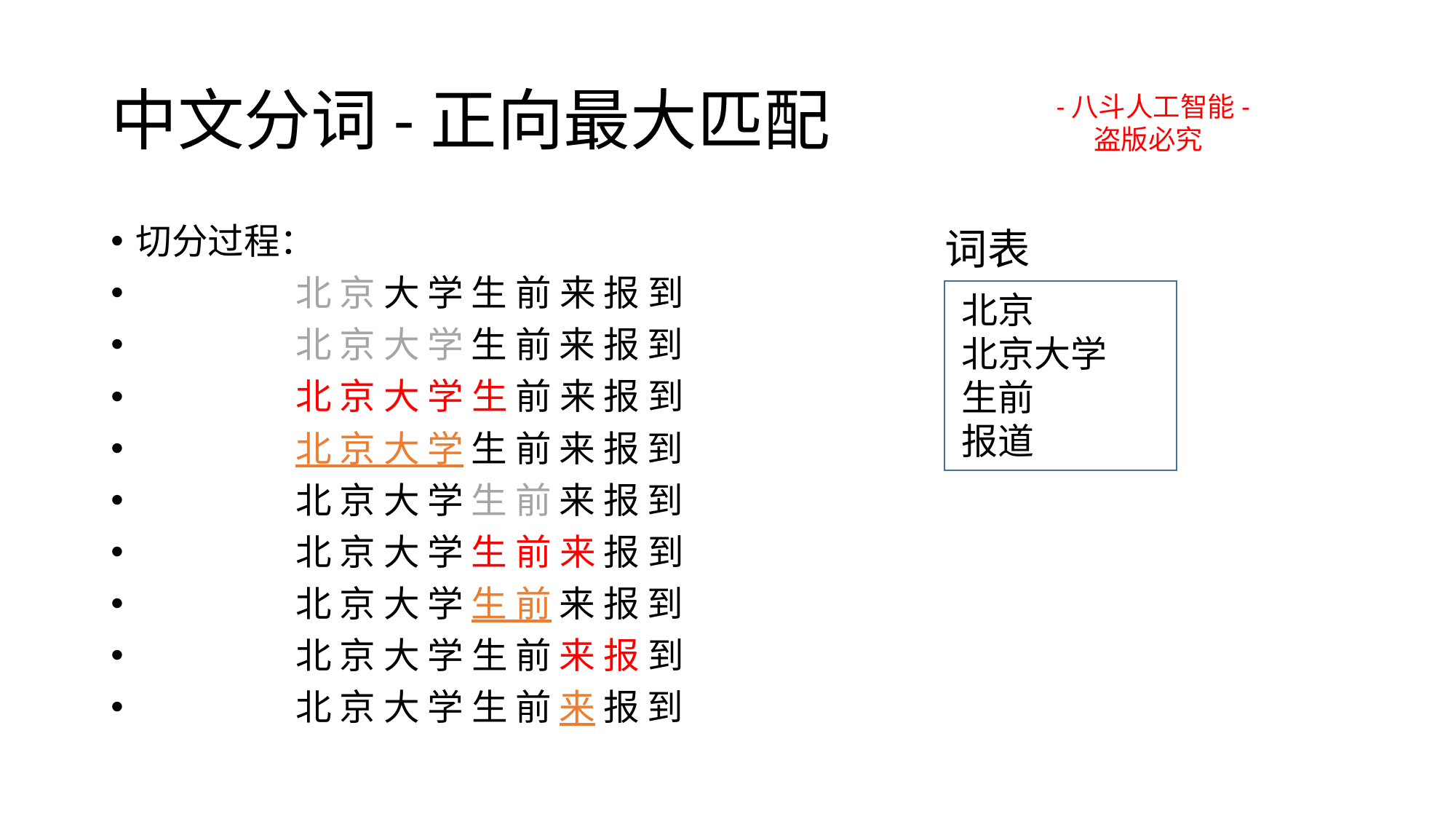

# 中文分词-正向最大匹配
-八斗人工智能-
     盗版必究
词表
切分过程：
                   北 京 大 学 生 前 来 报 到
                   北 京 大 学 生 前 来 报 到
                   北 京 大 学 生 前 来 报 到
                   北 京 大 学 生 前 来 报 到
                   北 京 大 学 生 前 来 报 到
                   北 京 大 学 生 前 来 报 到
                   北 京 大 学 生 前 来 报 到
                   北 京 大 学 生 前 来 报 到
                   北 京 大 学 生 前 来 报 到

北京
北京大学
生前
报道